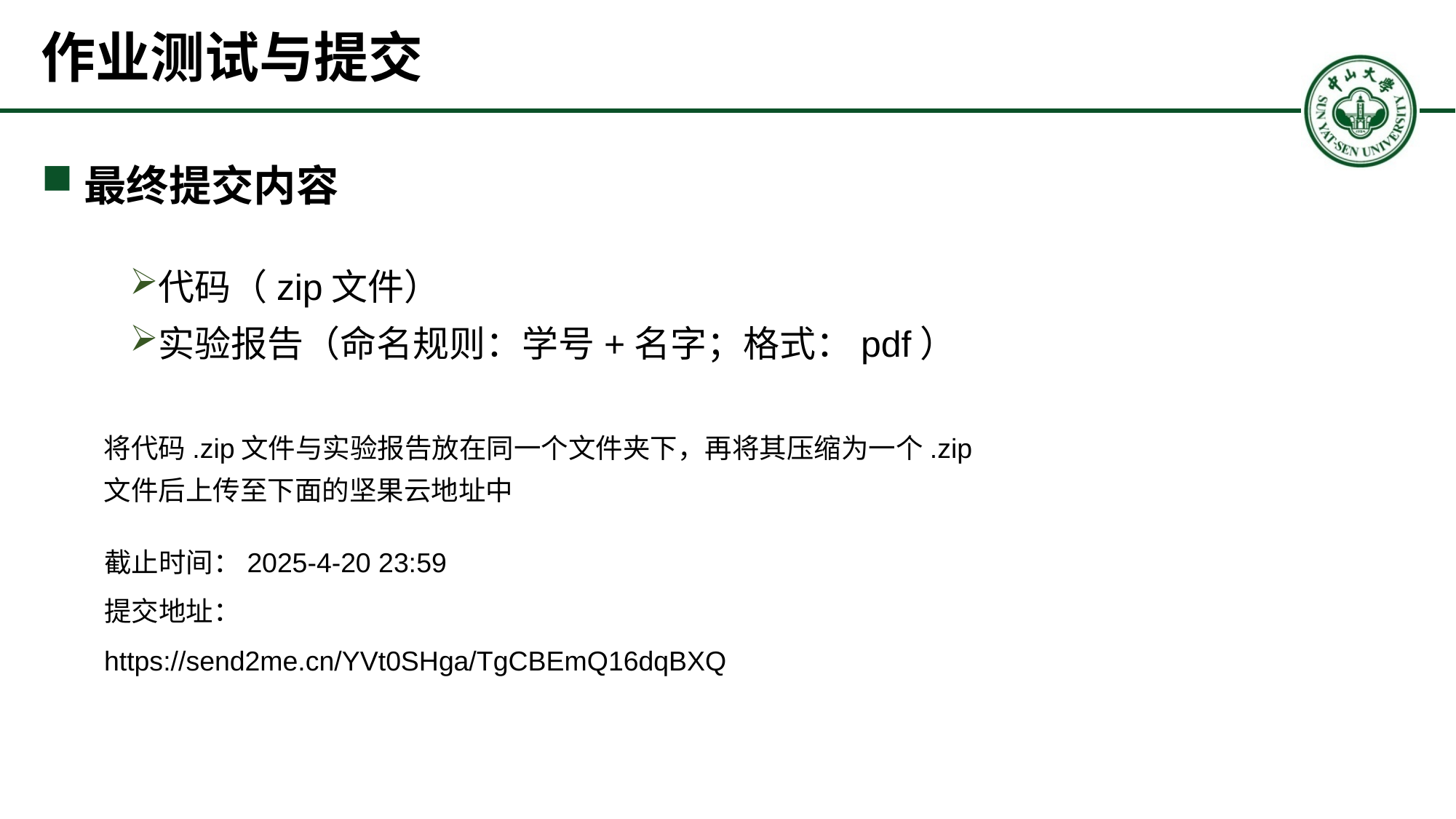

# 作业测试与提交
最终提交内容
代码（zip文件）
实验报告（命名规则：学号+名字；格式：pdf）

将代码.zip文件与实验报告放在同一个文件夹下，再将其压缩为一个.zip文件后上传至下面的坚果云地址中
截止时间：2025-4-20 23:59
提交地址：
https://send2me.cn/YVt0SHga/TgCBEmQ16dqBXQ